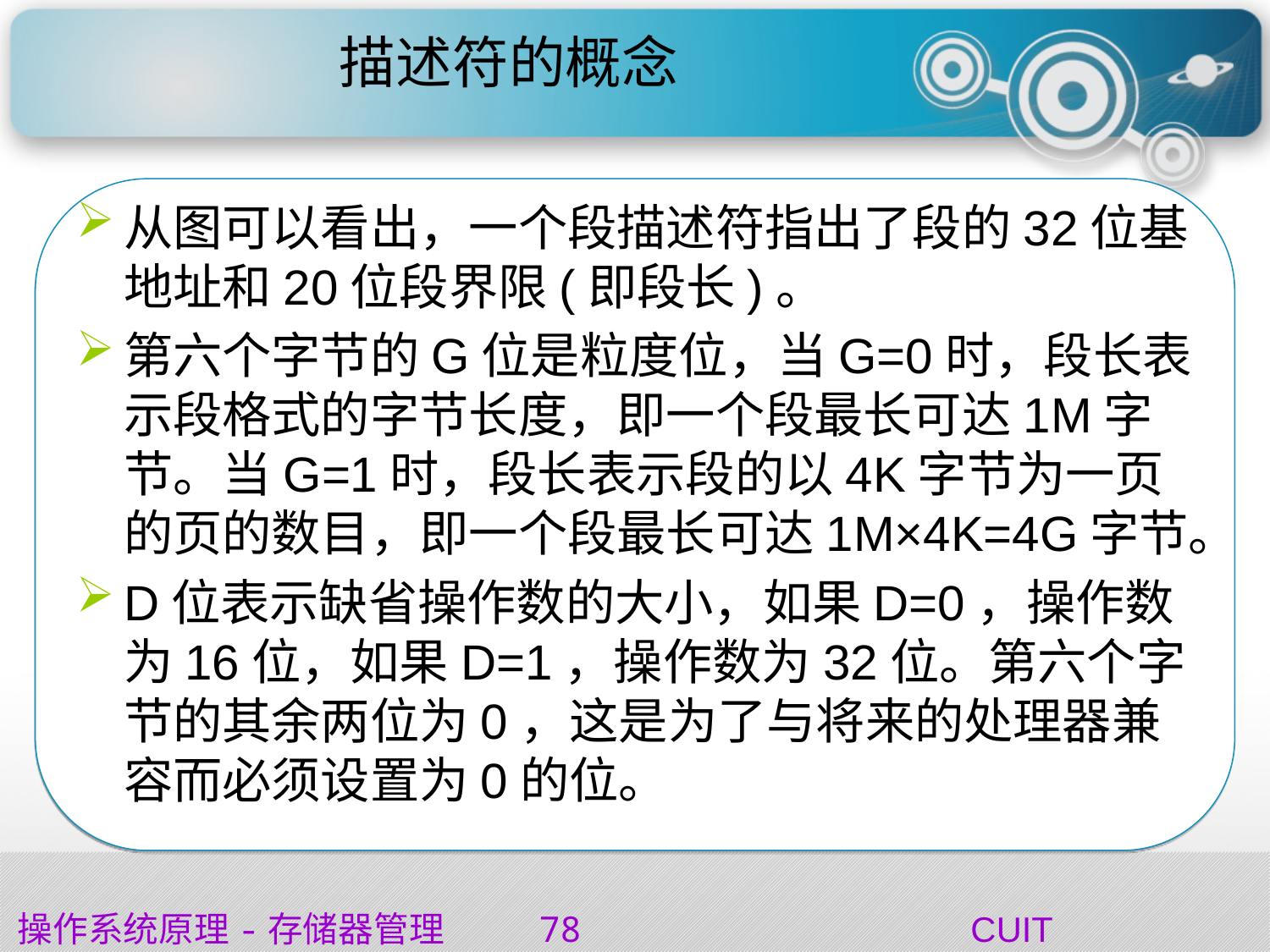

# 描述符的概念
从图可以看出，一个段描述符指出了段的32位基地址和20位段界限(即段长)。
第六个字节的G位是粒度位，当G=0时，段长表示段格式的字节长度，即一个段最长可达1M字节。当G=1时，段长表示段的以4K字节为一页的页的数目，即一个段最长可达1M×4K=4G字节。
D位表示缺省操作数的大小，如果D=0，操作数为16位，如果D=1，操作数为32位。第六个字节的其余两位为0，这是为了与将来的处理器兼容而必须设置为0的位。